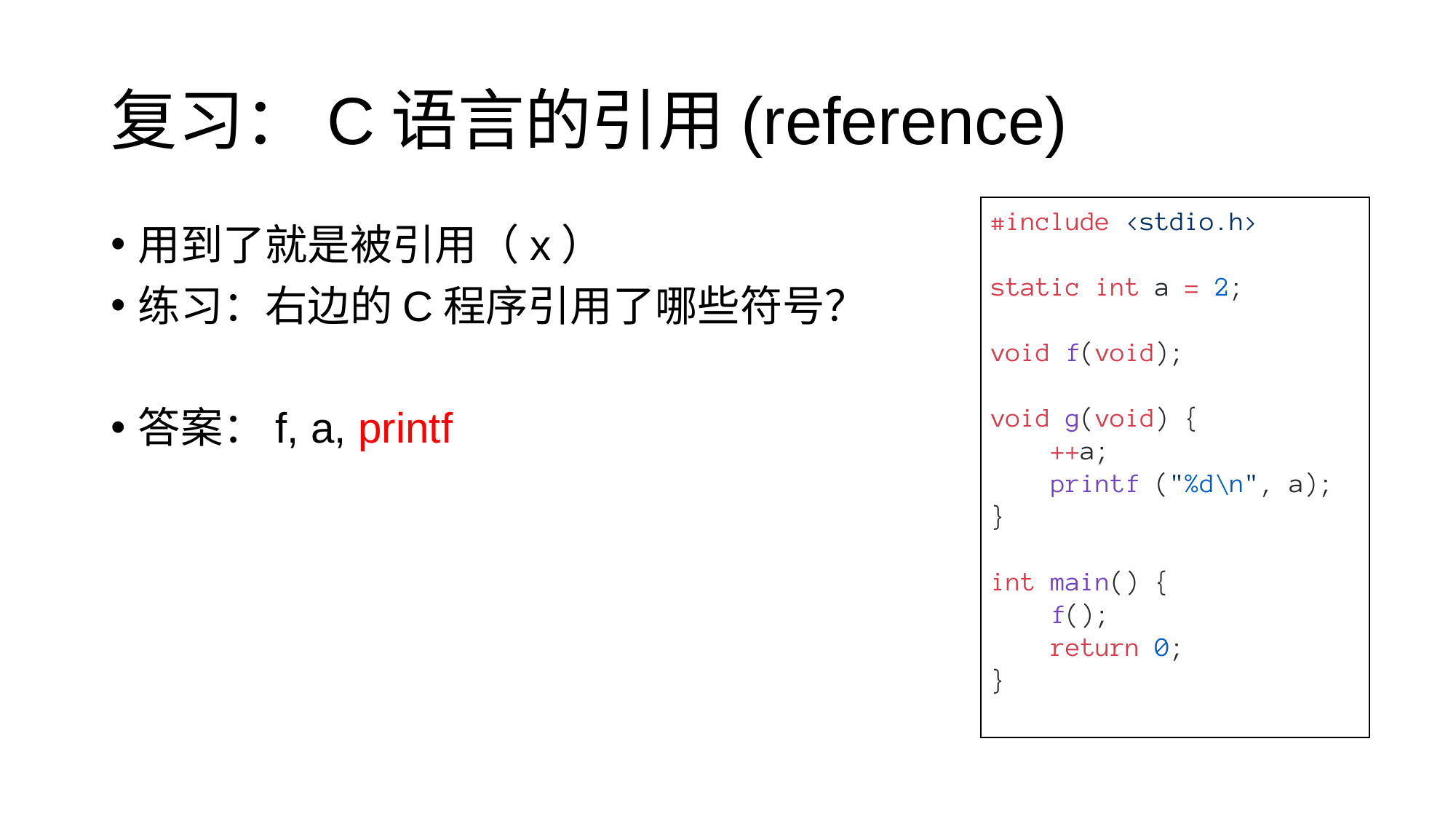

# 复习：C语言的引用(reference)
#include <stdio.h>
static int a = 2;
void f(void);
void g(void) {
    ++a;
    printf ("%d\n", a);
}
int main() {
    f();
    return 0;
}

用到了就是被引用（x）
练习：右边的C程序引用了哪些符号？

答案：f, a, printf